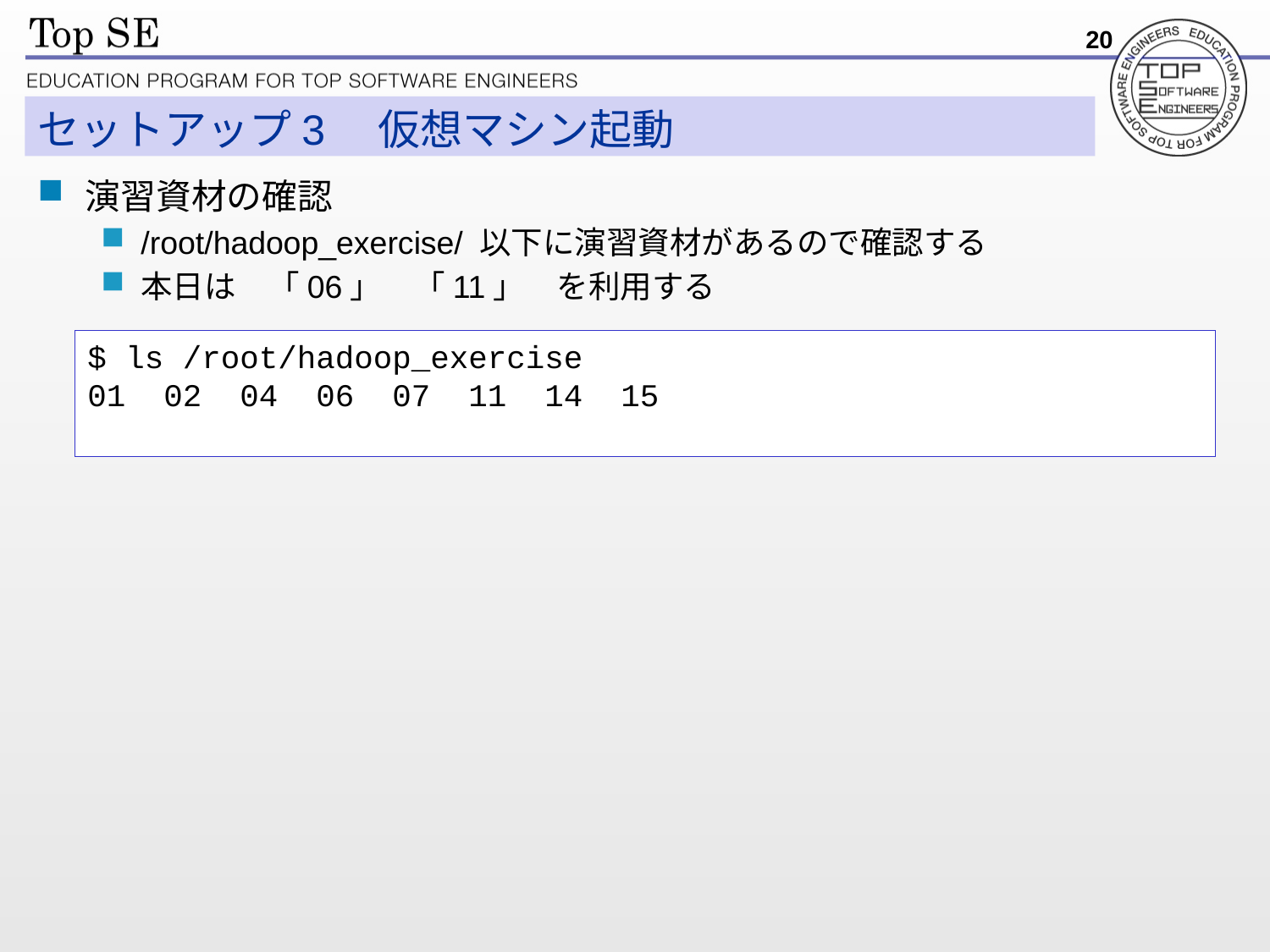

20
# セットアップ3　仮想マシン起動
演習資材の確認
/root/hadoop_exercise/ 以下に演習資材があるので確認する
本日は　「06」　「11」　を利用する

$ ls /root/hadoop_exercise
01  02  04  06  07  11  14  15